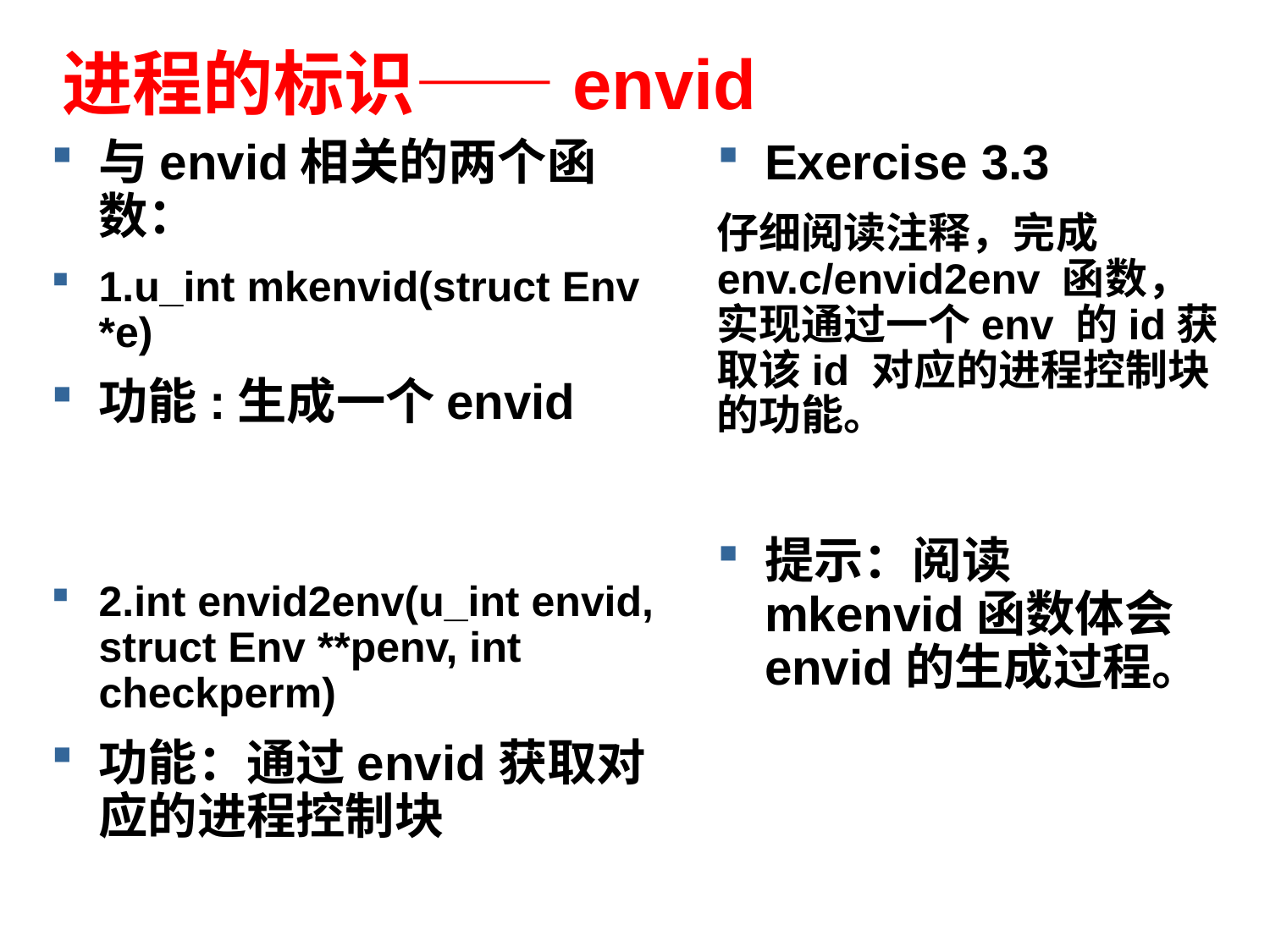

进程的标识——envid
与envid相关的两个函数：
1.u_int mkenvid(struct Env *e)
功能:生成一个envid

2.int envid2env(u_int envid, struct Env **penv, int checkperm)
功能：通过envid获取对应的进程控制块
Exercise 3.3
仔细阅读注释，完成env.c/envid2env 函数，实现通过一个env 的id获取该id 对应的进程控制块的功能。

提示：阅读mkenvid函数体会envid的生成过程。